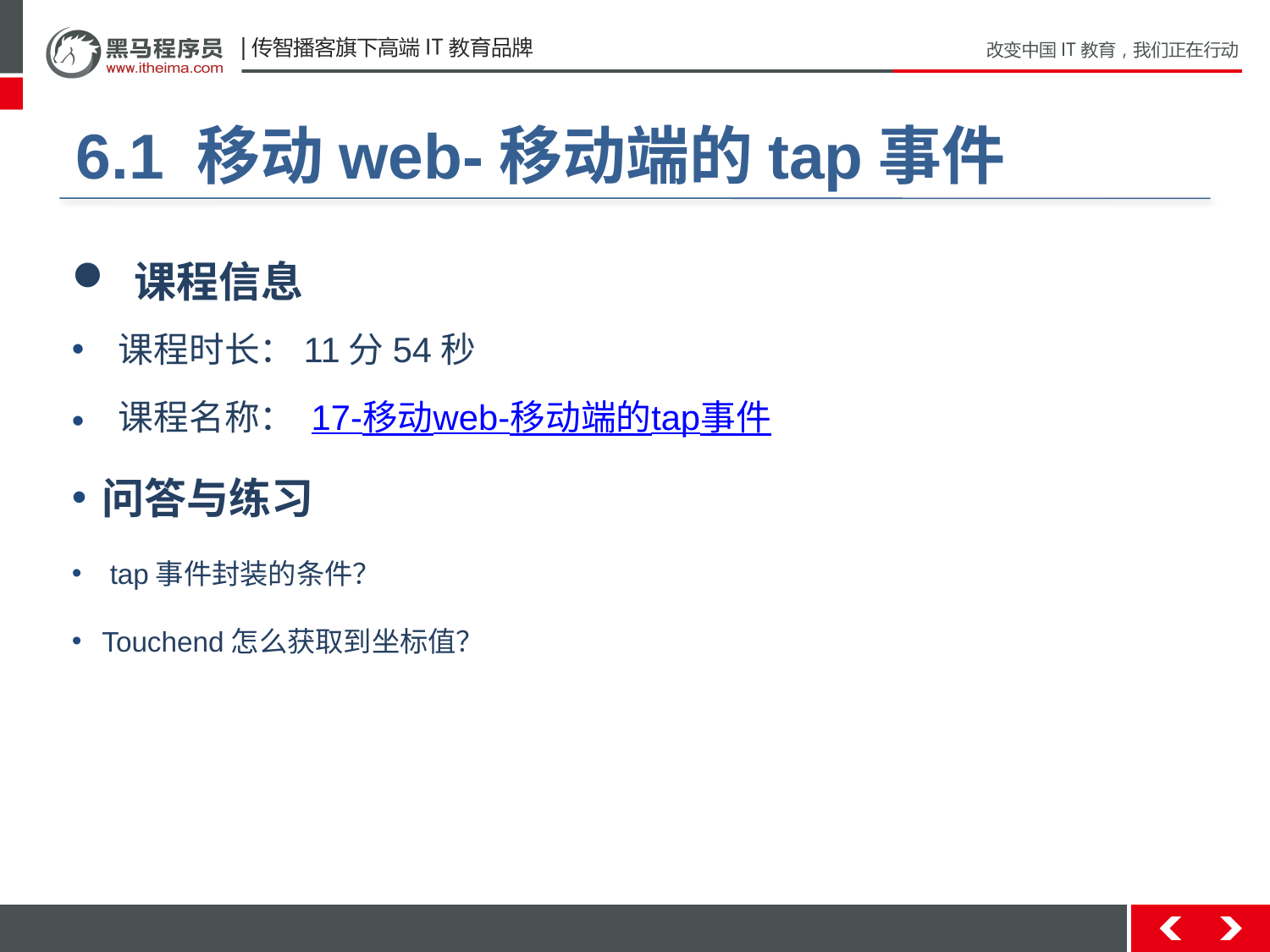

#
6.1 移动web-移动端的tap事件
 课程信息
 课程时长：11分54秒
 课程名称： 17-移动web-移动端的tap事件
问答与练习
 tap事件封装的条件？
Touchend怎么获取到坐标值？